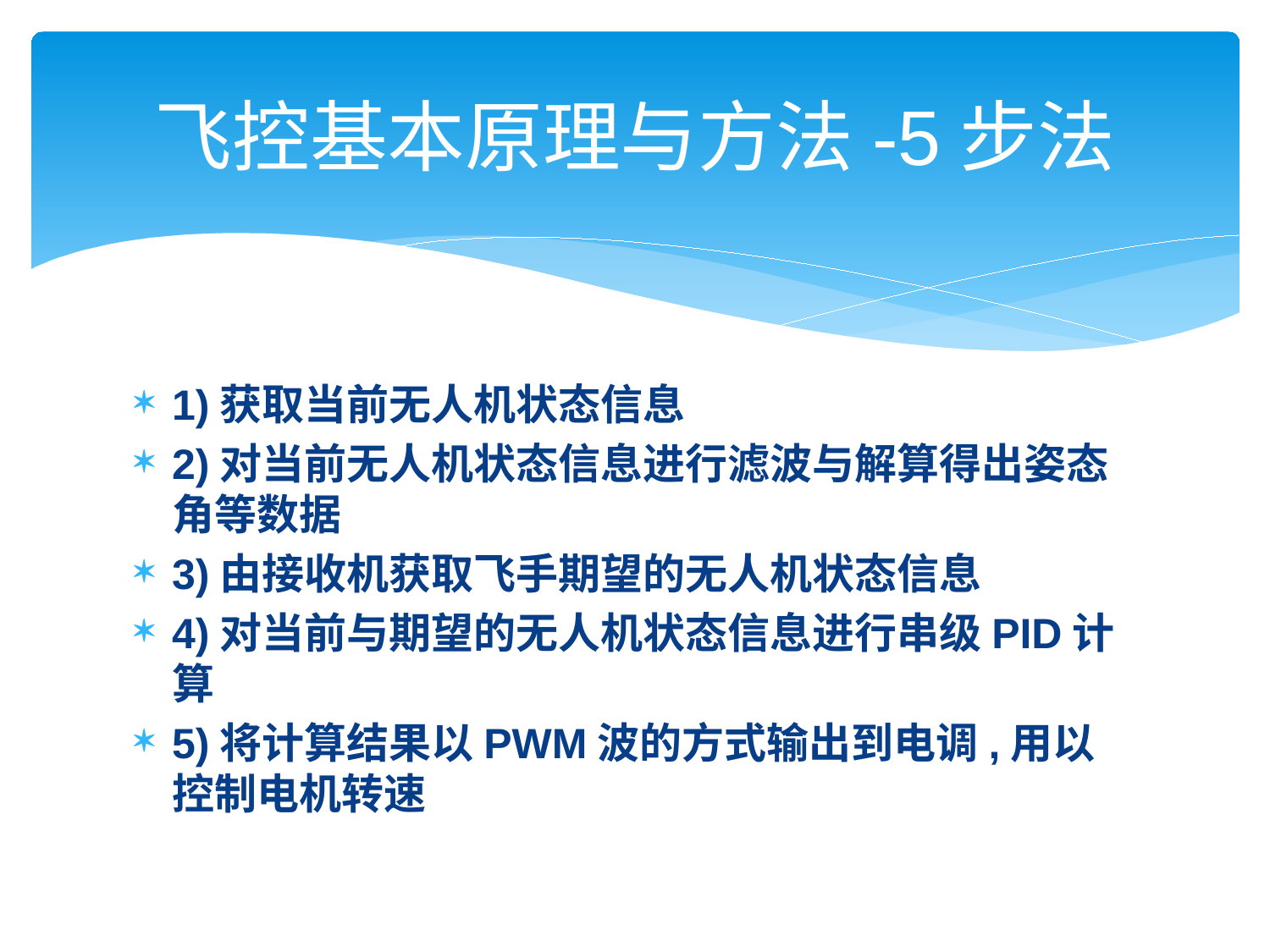

# 飞控基本原理与方法-5步法
1)获取当前无人机状态信息
2)对当前无人机状态信息进行滤波与解算得出姿态角等数据
3)由接收机获取飞手期望的无人机状态信息
4)对当前与期望的无人机状态信息进行串级PID计算
5)将计算结果以PWM波的方式输出到电调,用以控制电机转速